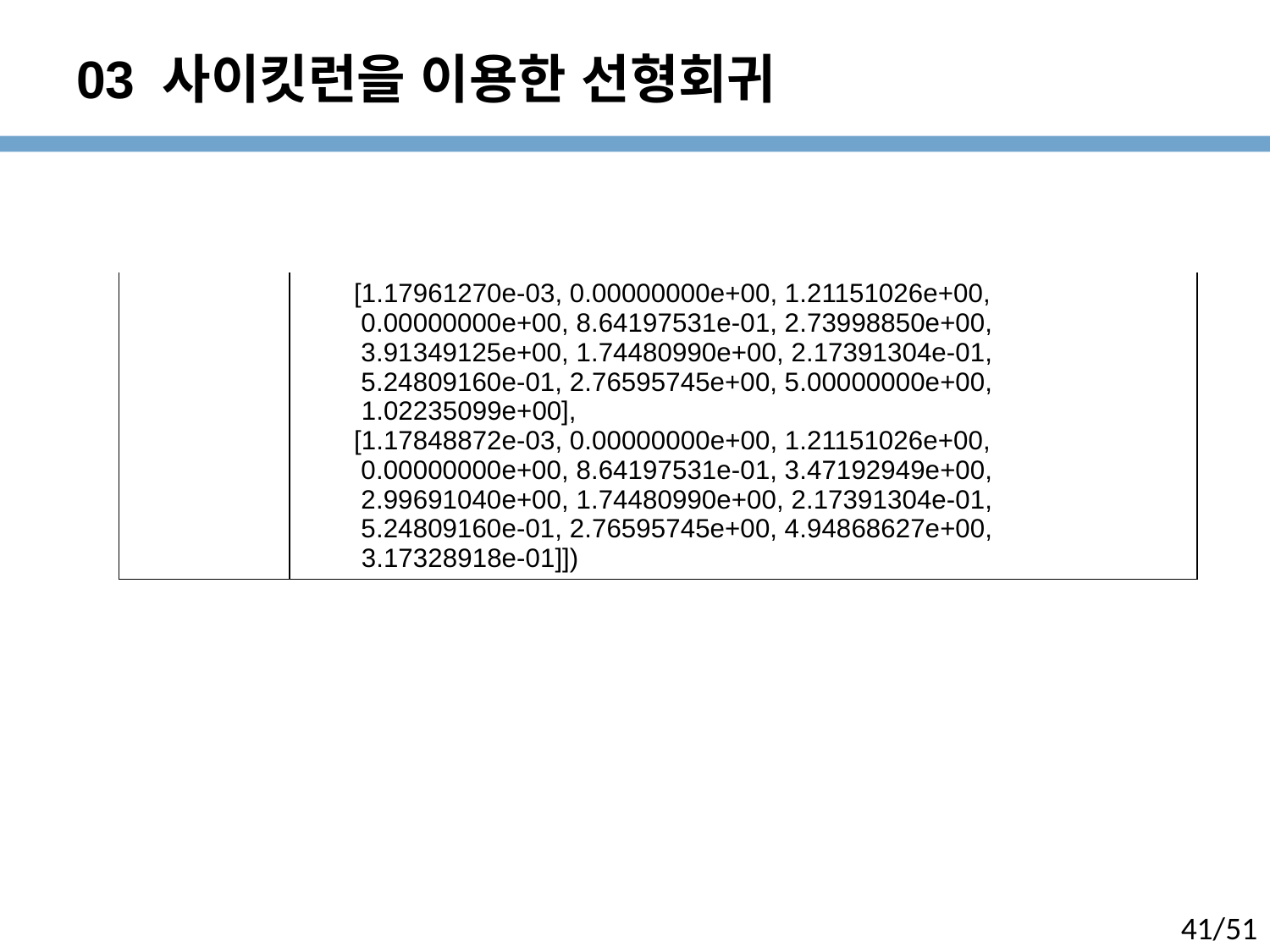

# 03 사이킷런을 이용한 선형회귀
|  | [1.17961270e-03, 0.00000000e+00, 1.21151026e+00, 0.00000000e+00, 8.64197531e-01, 2.73998850e+00, 3.91349125e+00, 1.74480990e+00, 2.17391304e-01, 5.24809160e-01, 2.76595745e+00, 5.00000000e+00, 1.02235099e+00], [1.17848872e-03, 0.00000000e+00, 1.21151026e+00, 0.00000000e+00, 8.64197531e-01, 3.47192949e+00, 2.99691040e+00, 1.74480990e+00, 2.17391304e-01, 5.24809160e-01, 2.76595745e+00, 4.94868627e+00, 3.17328918e-01]]) |
| --- | --- |
41/51